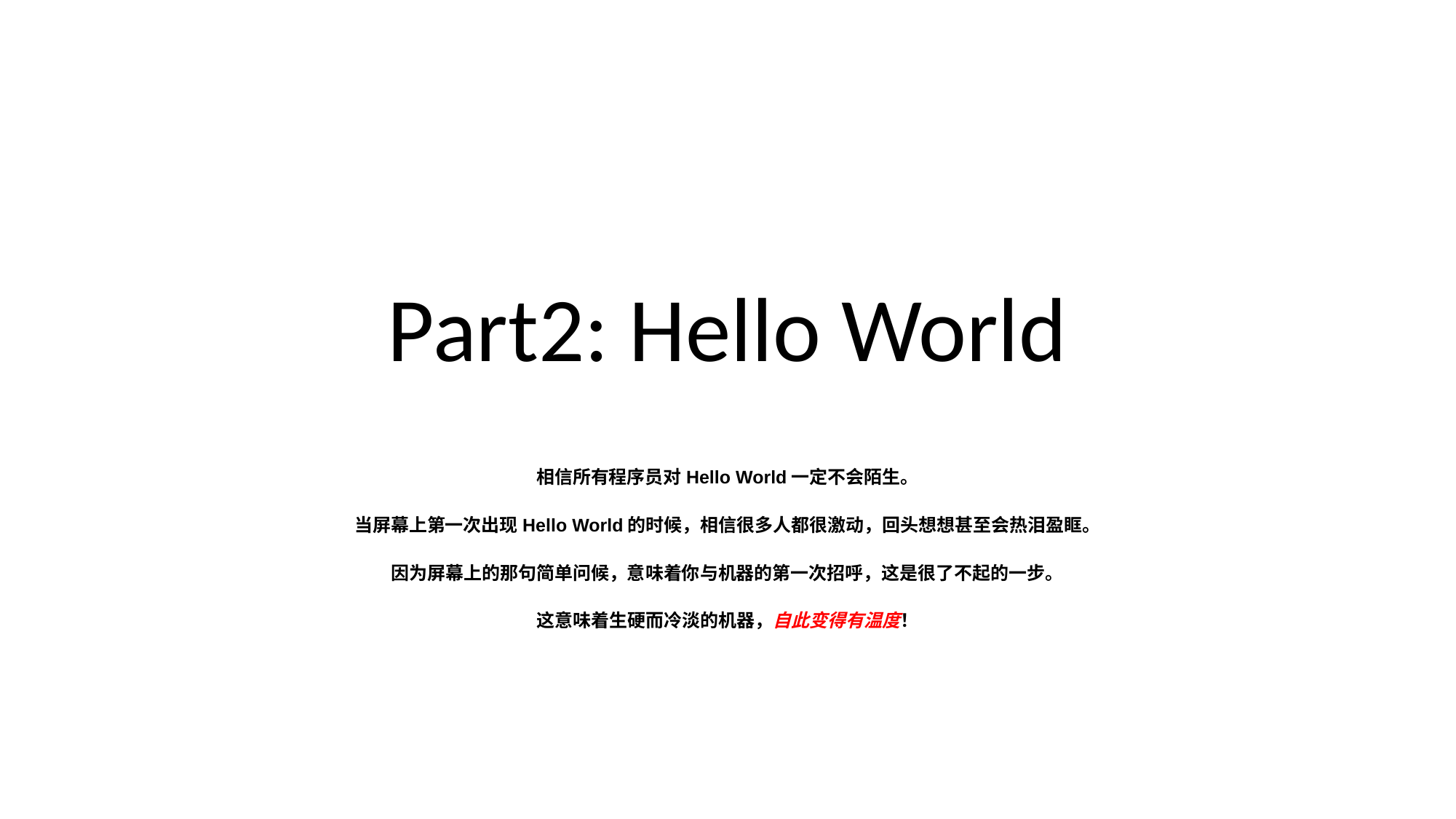

# Part2: Hello World
相信所有程序员对Hello World一定不会陌生。
当屏幕上第一次出现Hello World的时候，相信很多人都很激动，回头想想甚至会热泪盈眶。
因为屏幕上的那句简单问候，意味着你与机器的第一次招呼，这是很了不起的一步。
这意味着生硬而冷淡的机器，自此变得有温度！